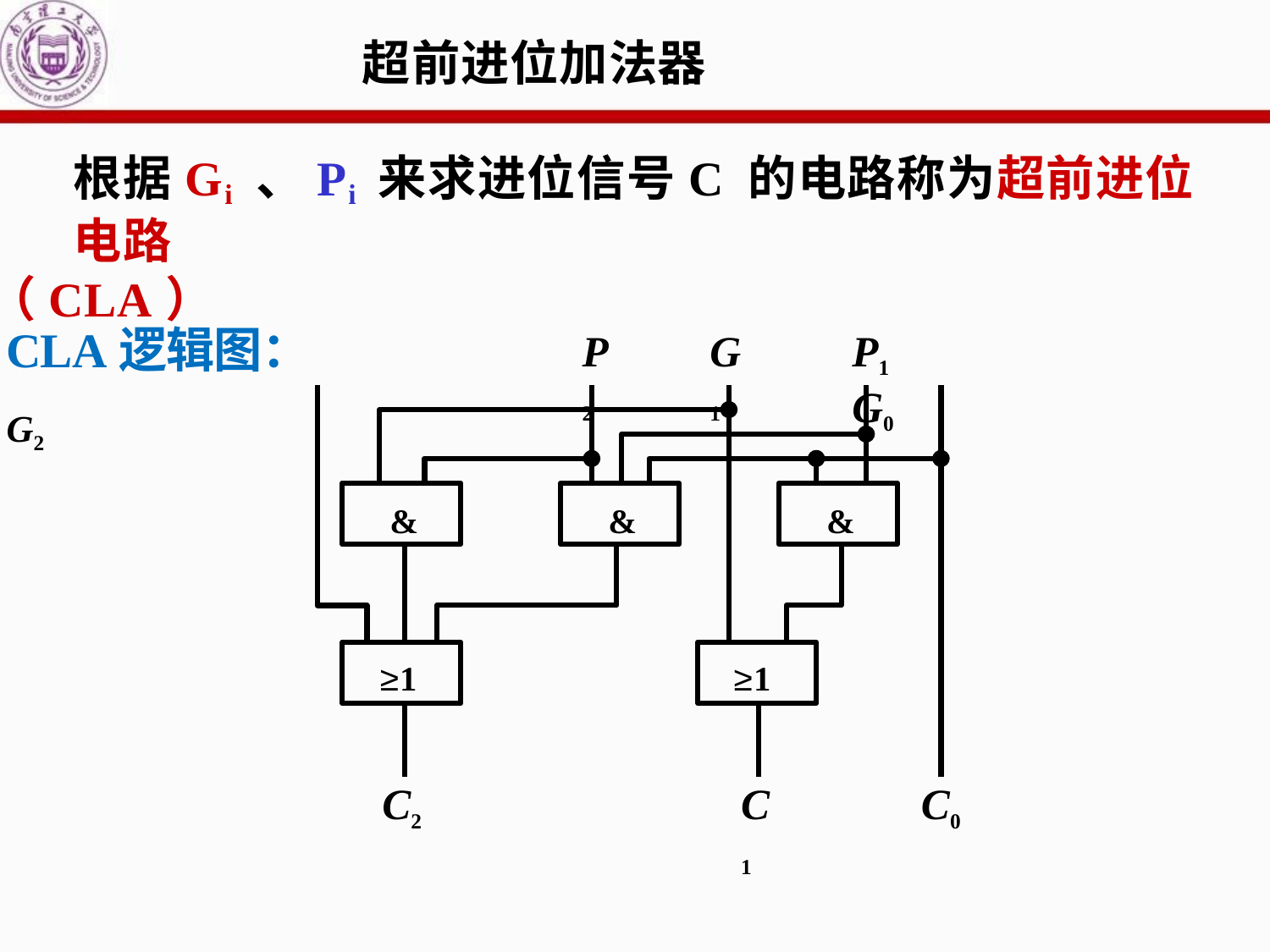

# 超前进位加法器
根据Gi 、Pi 来求进位信号C 的电路称为超前进位电路
（CLA）
CLA逻辑图：G2
P2
G1
P1	G0

&
&
&

≥1
≥1

C2
C1
C0